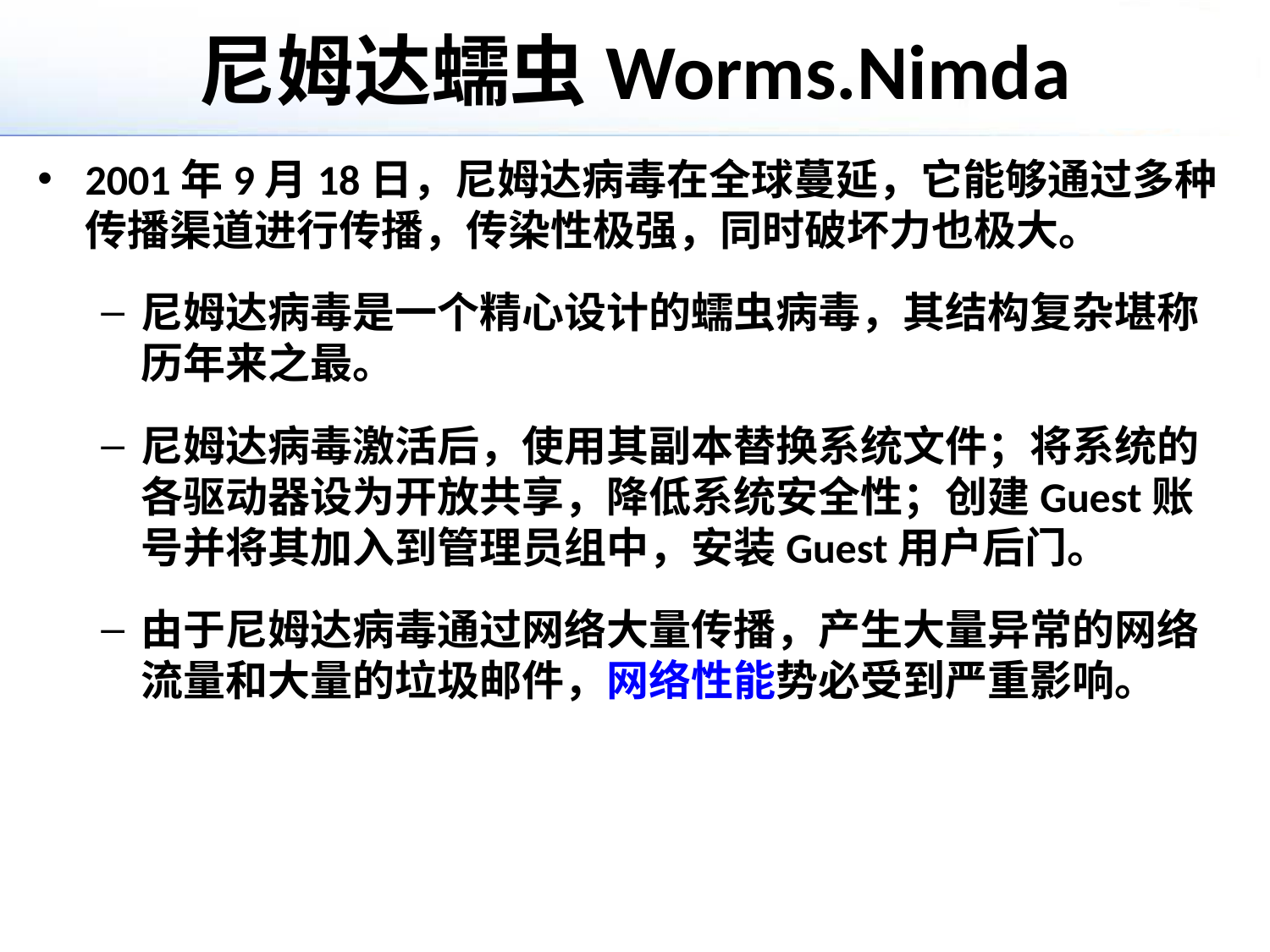

# 尼姆达蠕虫Worms.Nimda
2001年9月18日，尼姆达病毒在全球蔓延，它能够通过多种传播渠道进行传播，传染性极强，同时破坏力也极大。
尼姆达病毒是一个精心设计的蠕虫病毒，其结构复杂堪称历年来之最。
尼姆达病毒激活后，使用其副本替换系统文件；将系统的各驱动器设为开放共享，降低系统安全性；创建Guest账号并将其加入到管理员组中，安装Guest用户后门。
由于尼姆达病毒通过网络大量传播，产生大量异常的网络流量和大量的垃圾邮件，网络性能势必受到严重影响。